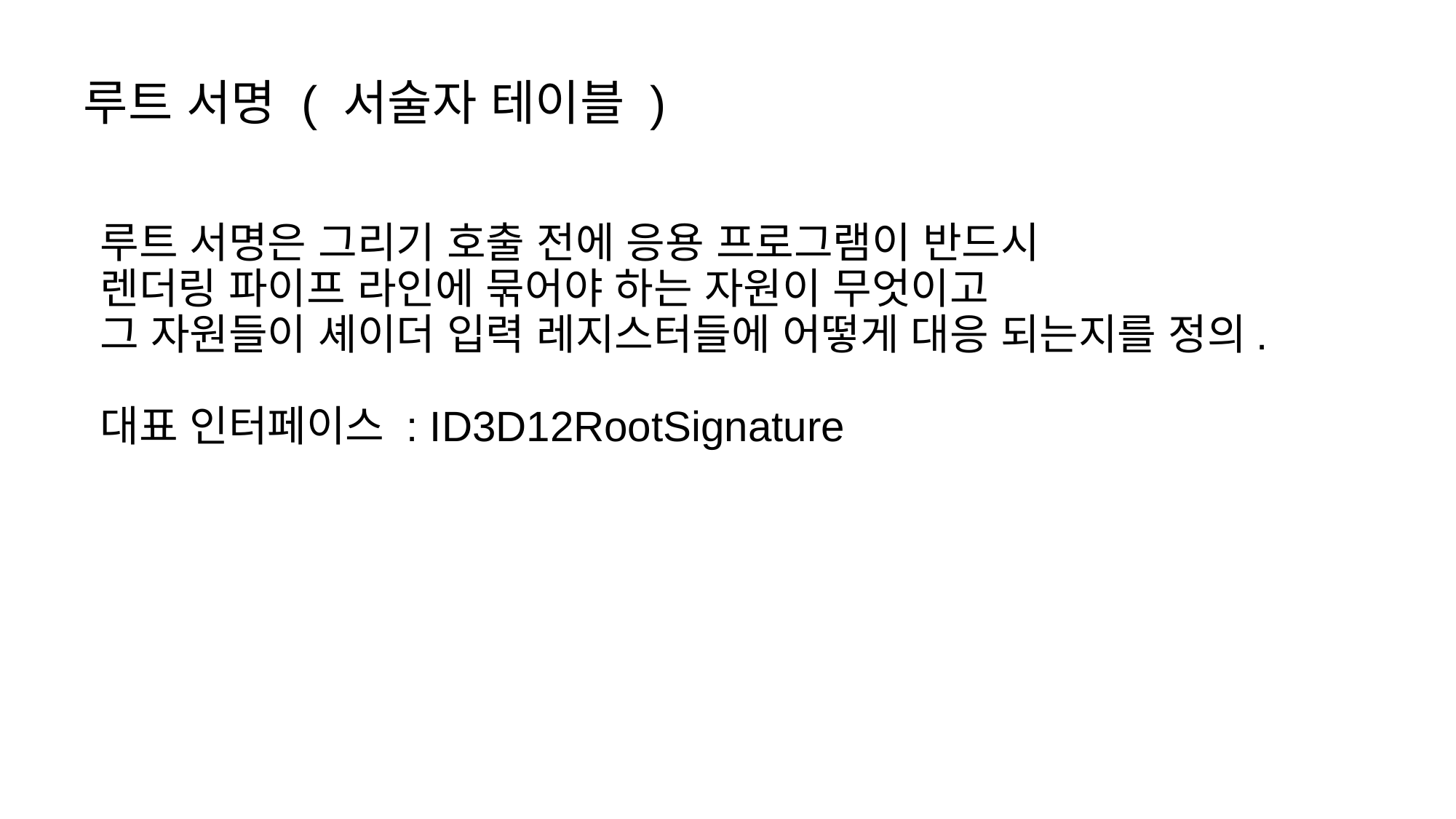

# 루트 서명 ( 서술자 테이블 )

루트 서명은 그리기 호출 전에 응용 프로그램이 반드시
렌더링 파이프 라인에 묶어야 하는 자원이 무엇이고
그 자원들이 셰이더 입력 레지스터들에 어떻게 대응 되는지를 정의.

대표 인터페이스 : ID3D12RootSignature